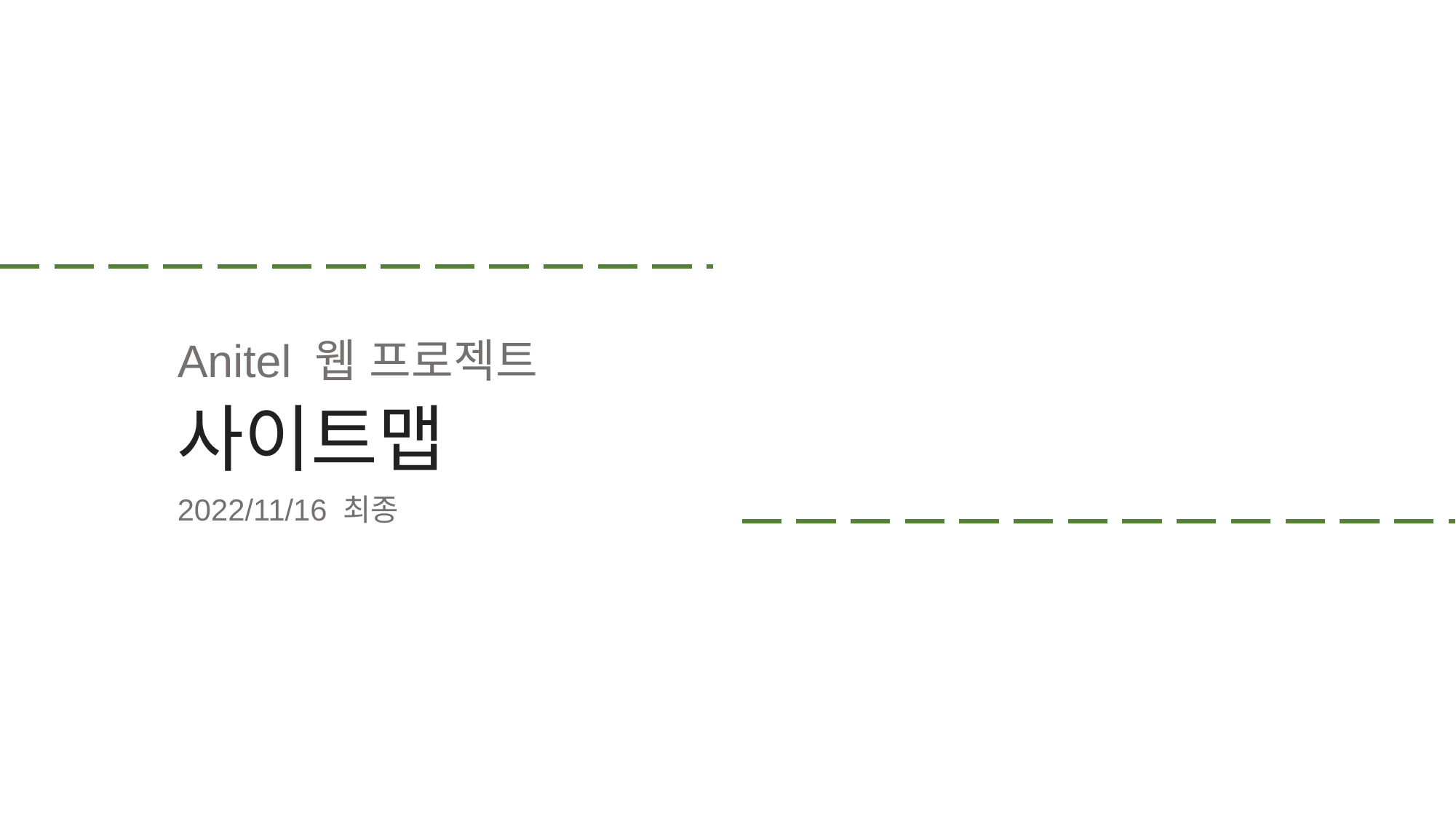

Anitel 웹 프로젝트
# 사이트맵
2022/11/16 최종